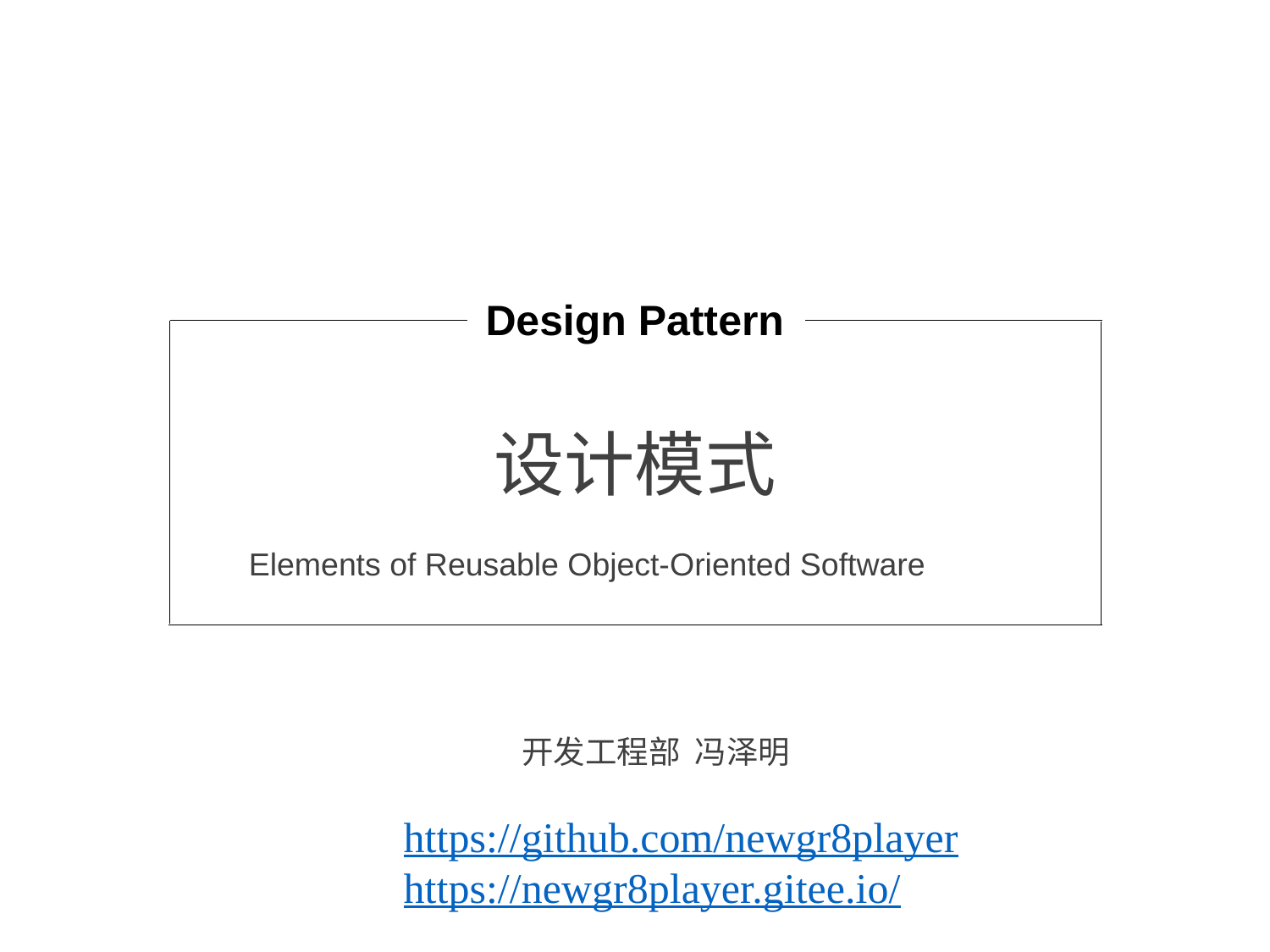

Design Pattern
# 设计模式
Elements of Reusable Object-Oriented Software
开发工程部  冯泽明
https://github.com/newgr8player
https://newgr8player.gitee.io/